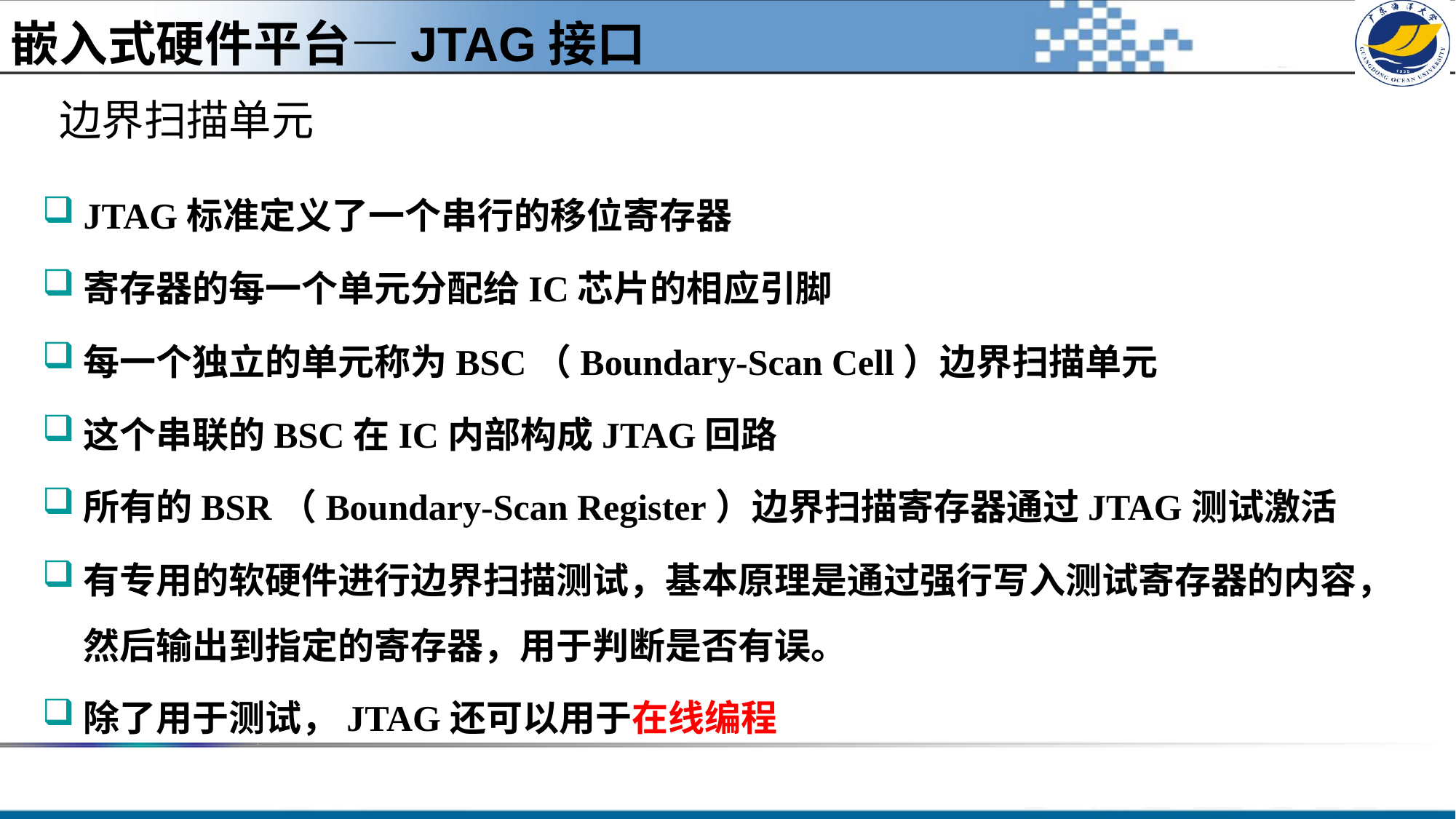

嵌入式硬件平台—JTAG接口
# 边界扫描单元
JTAG标准定义了一个串行的移位寄存器
寄存器的每一个单元分配给IC芯片的相应引脚
每一个独立的单元称为BSC（Boundary-Scan Cell）边界扫描单元
这个串联的BSC在IC内部构成JTAG回路
所有的BSR（Boundary-Scan Register）边界扫描寄存器通过JTAG测试激活
有专用的软硬件进行边界扫描测试，基本原理是通过强行写入测试寄存器的内容，然后输出到指定的寄存器，用于判断是否有误。
除了用于测试，JTAG还可以用于在线编程
147